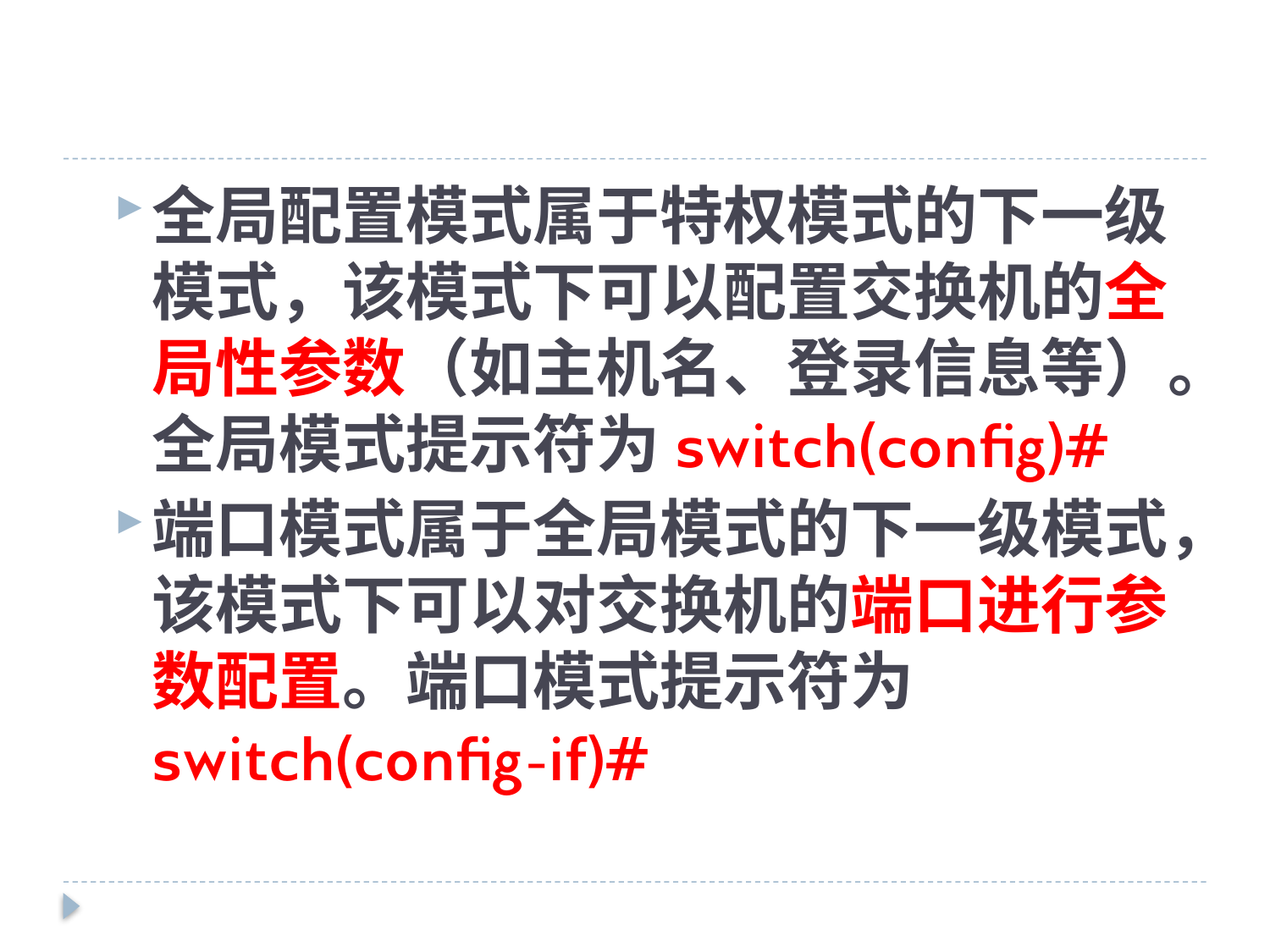

#
全局配置模式属于特权模式的下一级模式，该模式下可以配置交换机的全局性参数（如主机名、登录信息等）。全局模式提示符为switch(config)#
端口模式属于全局模式的下一级模式，该模式下可以对交换机的端口进行参数配置。端口模式提示符为switch(config-if)#